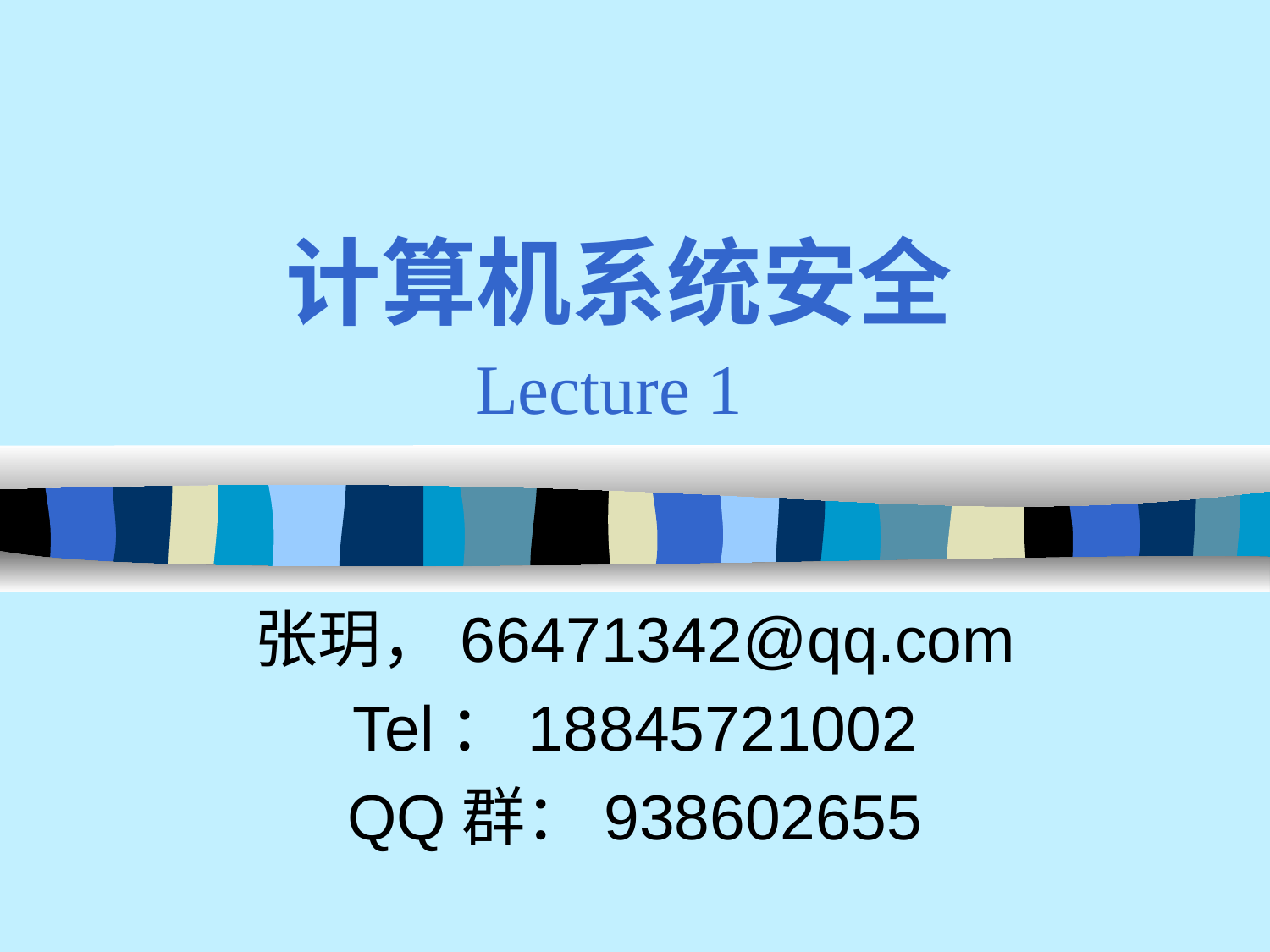

# 计算机系统安全 Lecture 1
张玥，66471342@qq.com
Tel：18845721002
QQ群：938602655

1